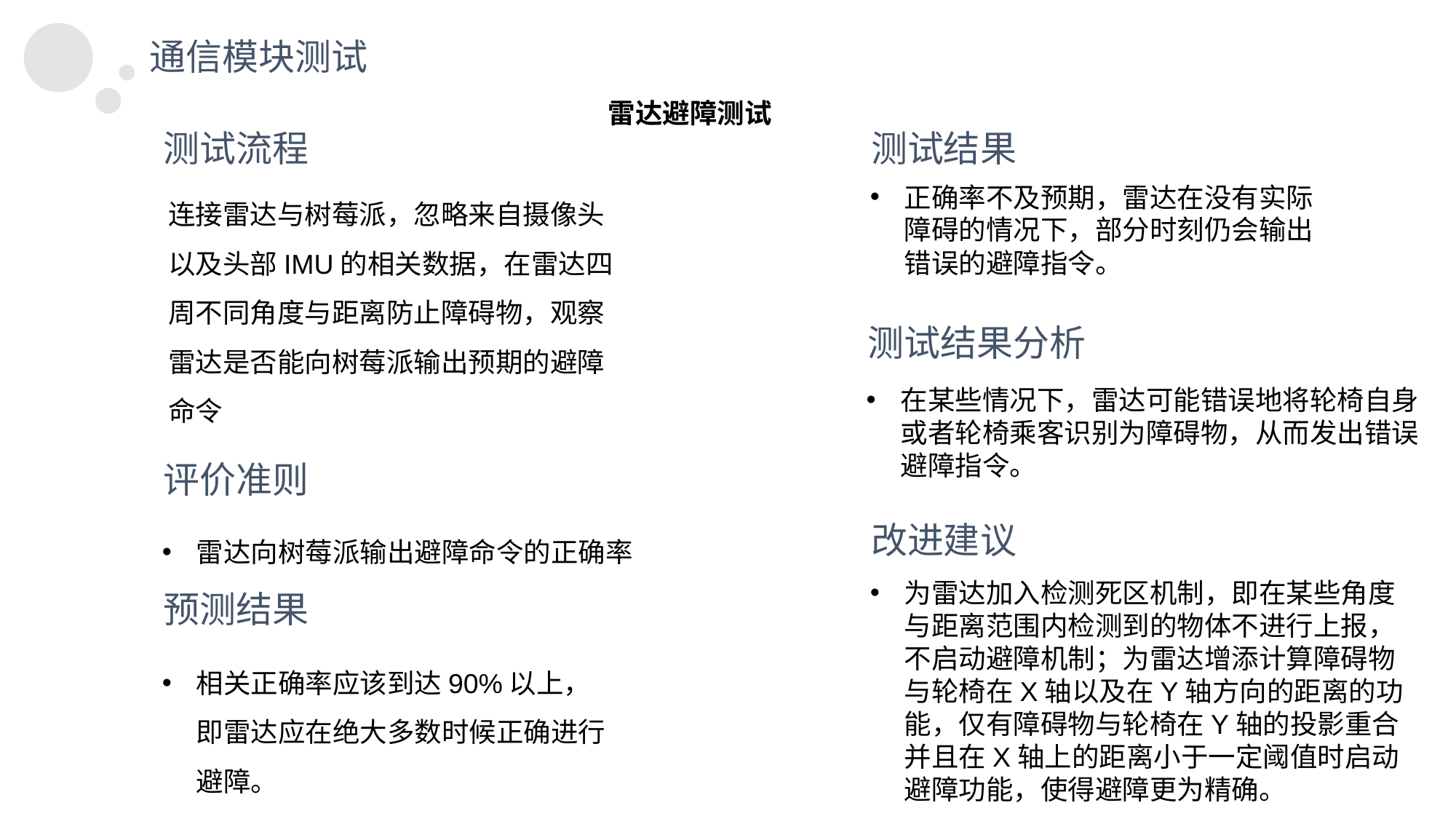

通信模块测试
雷达避障测试
测试结果
测试流程
正确率不及预期，雷达在没有实际障碍的情况下，部分时刻仍会输出错误的避障指令。
连接雷达与树莓派，忽略来自摄像头以及头部IMU的相关数据，在雷达四周不同角度与距离防止障碍物，观察雷达是否能向树莓派输出预期的避障命令
测试结果分析
在某些情况下，雷达可能错误地将轮椅自身或者轮椅乘客识别为障碍物，从而发出错误避障指令。
评价准则
PPT模板 http://www.1ppt.com/moban/
改进建议
雷达向树莓派输出避障命令的正确率
为雷达加入检测死区机制，即在某些角度与距离范围内检测到的物体不进行上报，不启动避障机制；为雷达增添计算障碍物与轮椅在X轴以及在Y轴方向的距离的功能，仅有障碍物与轮椅在Y轴的投影重合并且在X轴上的距离小于一定阈值时启动避障功能，使得避障更为精确。
预测结果
相关正确率应该到达90%以上，即雷达应在绝大多数时候正确进行避障。